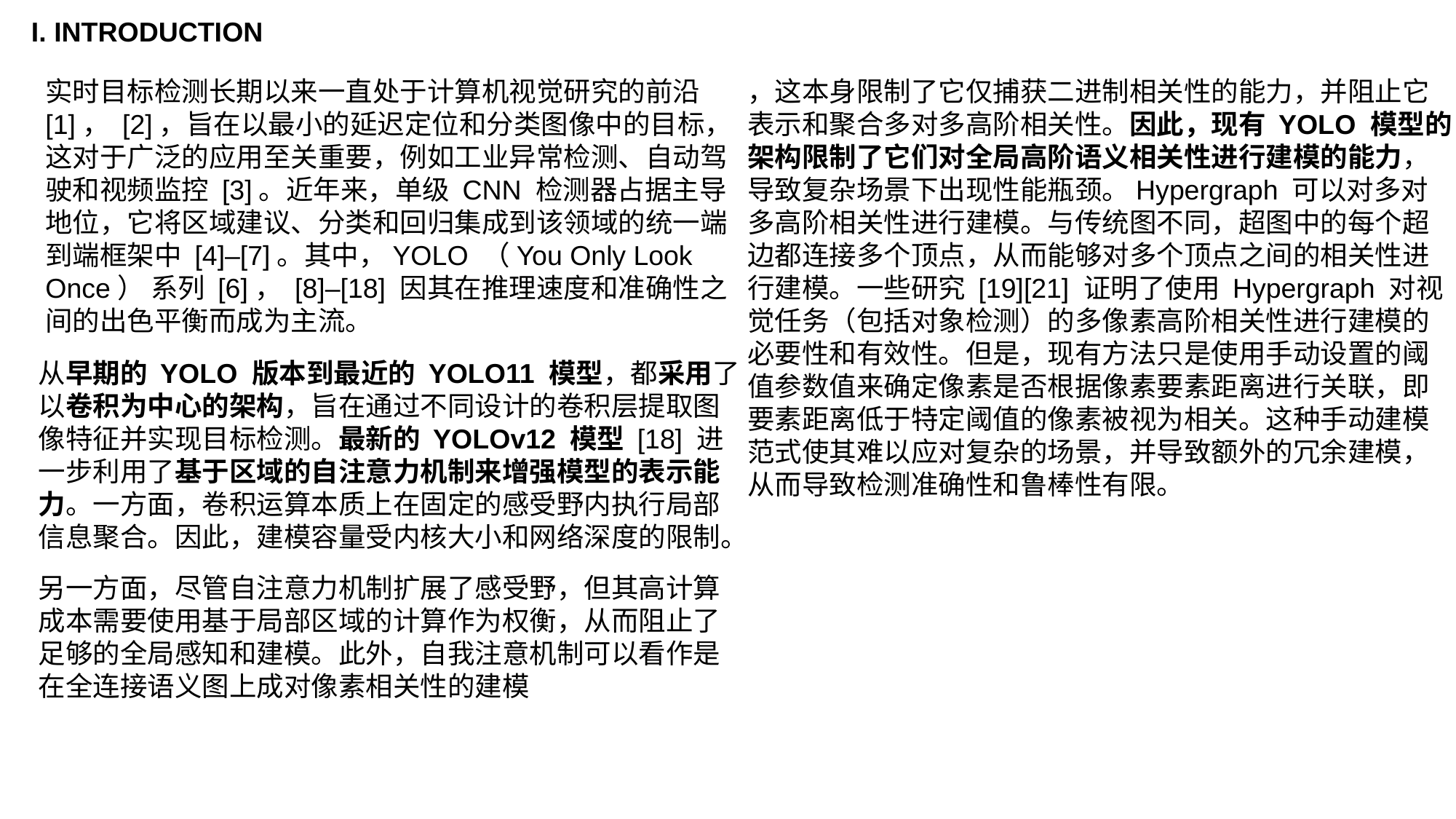

I. INTRODUCTION
实时目标检测长期以来一直处于计算机视觉研究的前沿 [1]， [2]，旨在以最小的延迟定位和分类图像中的目标，这对于广泛的应用至关重要，例如工业异常检测、自动驾驶和视频监控 [3]。近年来，单级 CNN 检测器占据主导地位，它将区域建议、分类和回归集成到该领域的统一端到端框架中 [4]–[7]。其中，YOLO （You Only Look Once） 系列 [6]， [8]–[18] 因其在推理速度和准确性之间的出色平衡而成为主流。
，这本身限制了它仅捕获二进制相关性的能力，并阻止它表示和聚合多对多高阶相关性。因此，现有 YOLO 模型的架构限制了它们对全局高阶语义相关性进行建模的能力，导致复杂场景下出现性能瓶颈。Hypergraph 可以对多对多高阶相关性进行建模。与传统图不同，超图中的每个超边都连接多个顶点，从而能够对多个顶点之间的相关性进行建模。一些研究 [19][21] 证明了使用 Hypergraph 对视觉任务（包括对象检测）的多像素高阶相关性进行建模的必要性和有效性。但是，现有方法只是使用手动设置的阈值参数值来确定像素是否根据像素要素距离进行关联，即要素距离低于特定阈值的像素被视为相关。这种手动建模范式使其难以应对复杂的场景，并导致额外的冗余建模，从而导致检测准确性和鲁棒性有限。
从早期的 YOLO 版本到最近的 YOLO11 模型，都采用了以卷积为中心的架构，旨在通过不同设计的卷积层提取图像特征并实现目标检测。最新的 YOLOv12 模型 [18] 进一步利用了基于区域的自注意力机制来增强模型的表示能力。一方面，卷积运算本质上在固定的感受野内执行局部信息聚合。因此，建模容量受内核大小和网络深度的限制。
另一方面，尽管自注意力机制扩展了感受野，但其高计算成本需要使用基于局部区域的计算作为权衡，从而阻止了足够的全局感知和建模。此外，自我注意机制可以看作是在全连接语义图上成对像素相关性的建模